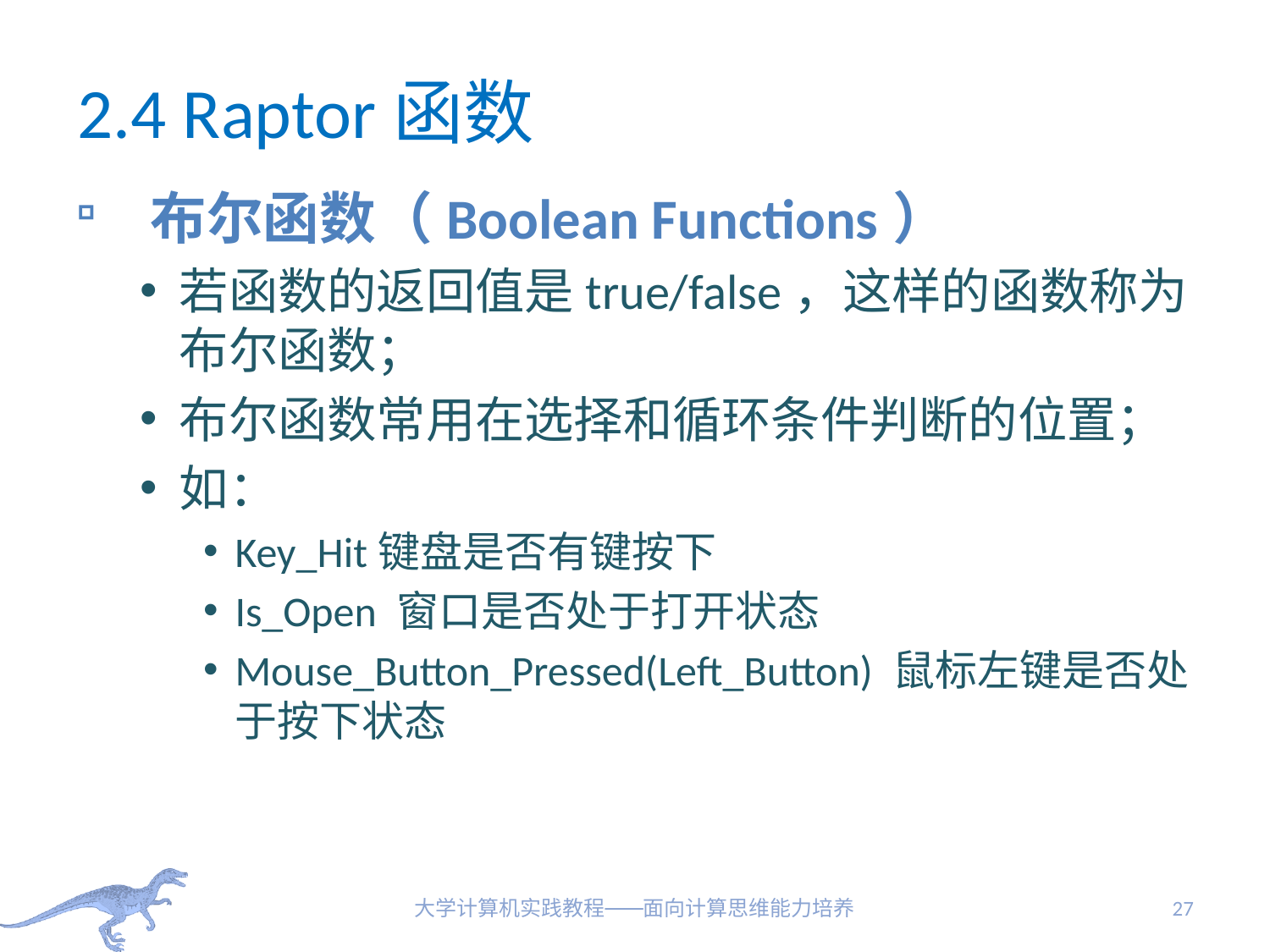

# 2.4 Raptor函数
 布尔函数（Boolean Functions）
若函数的返回值是true/false，这样的函数称为布尔函数；
布尔函数常用在选择和循环条件判断的位置；
如：
Key_Hit键盘是否有键按下
Is_Open 窗口是否处于打开状态
Mouse_Button_Pressed(Left_Button) 鼠标左键是否处于按下状态

大学计算机实践教程——面向计算思维能力培养
27